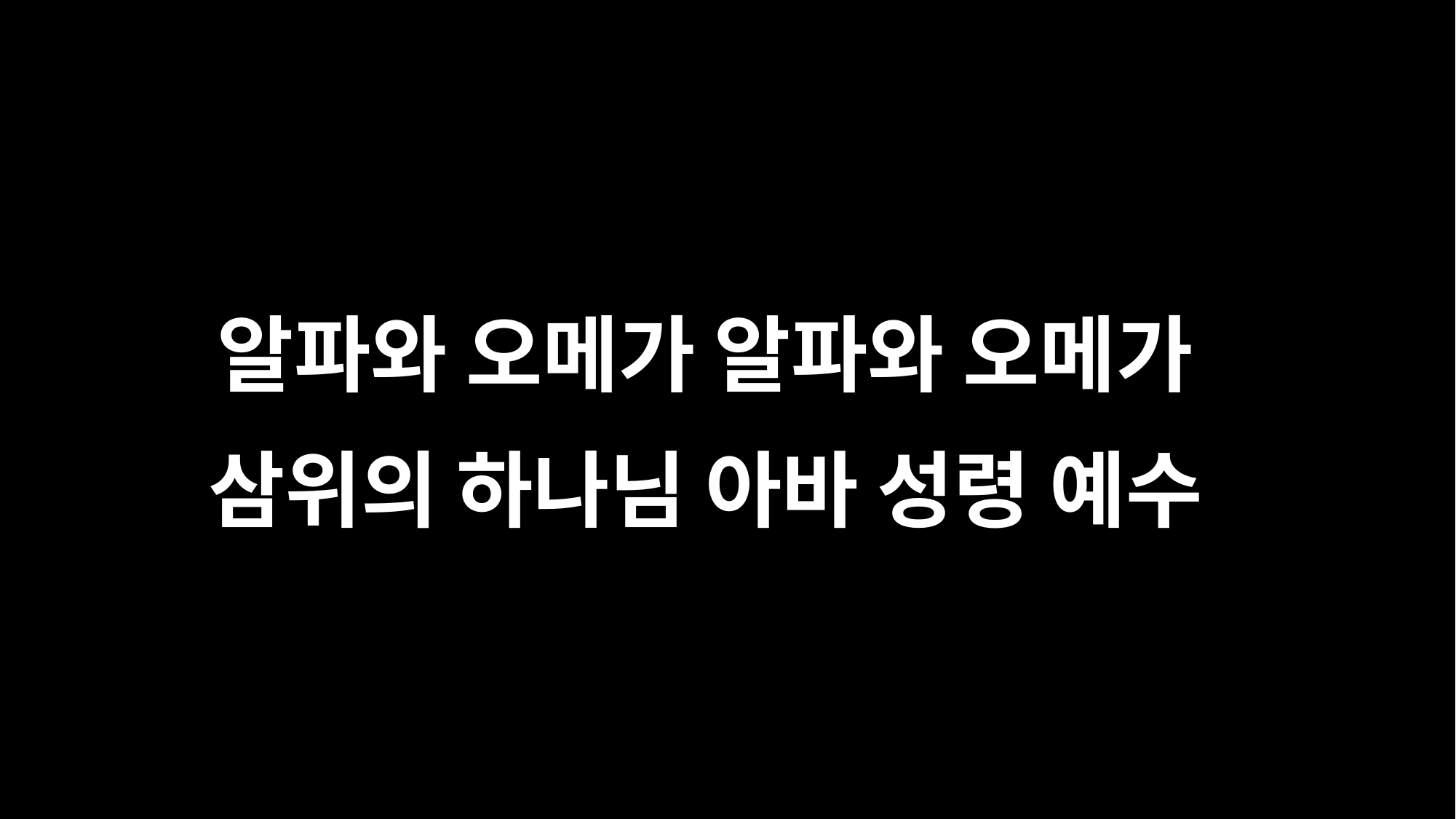

알파와 오메가 알파와 오메가
삼위의 하나님 아바 성령 예수